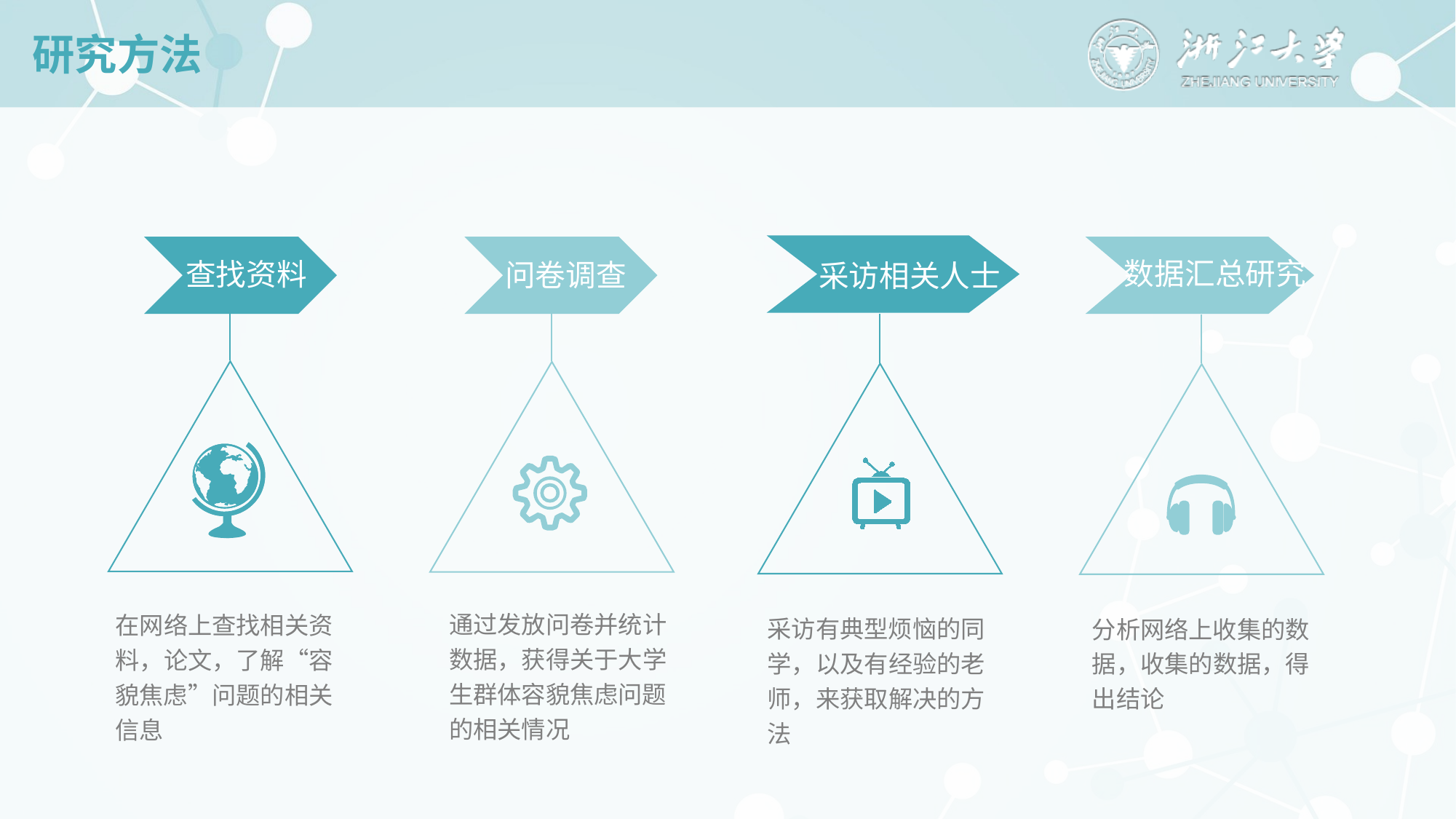

# 研究方法

采访相关人士

查找资料

问卷调查

数据汇总研究

通过发放问卷并统计数据，获得关于大学生群体容貌焦虑问题的相关情况
在网络上查找相关资料，论文，了解“容貌焦虑”问题的相关信息
采访有典型烦恼的同学，以及有经验的老师，来获取解决的方法
分析网络上收集的数据，收集的数据，得出结论